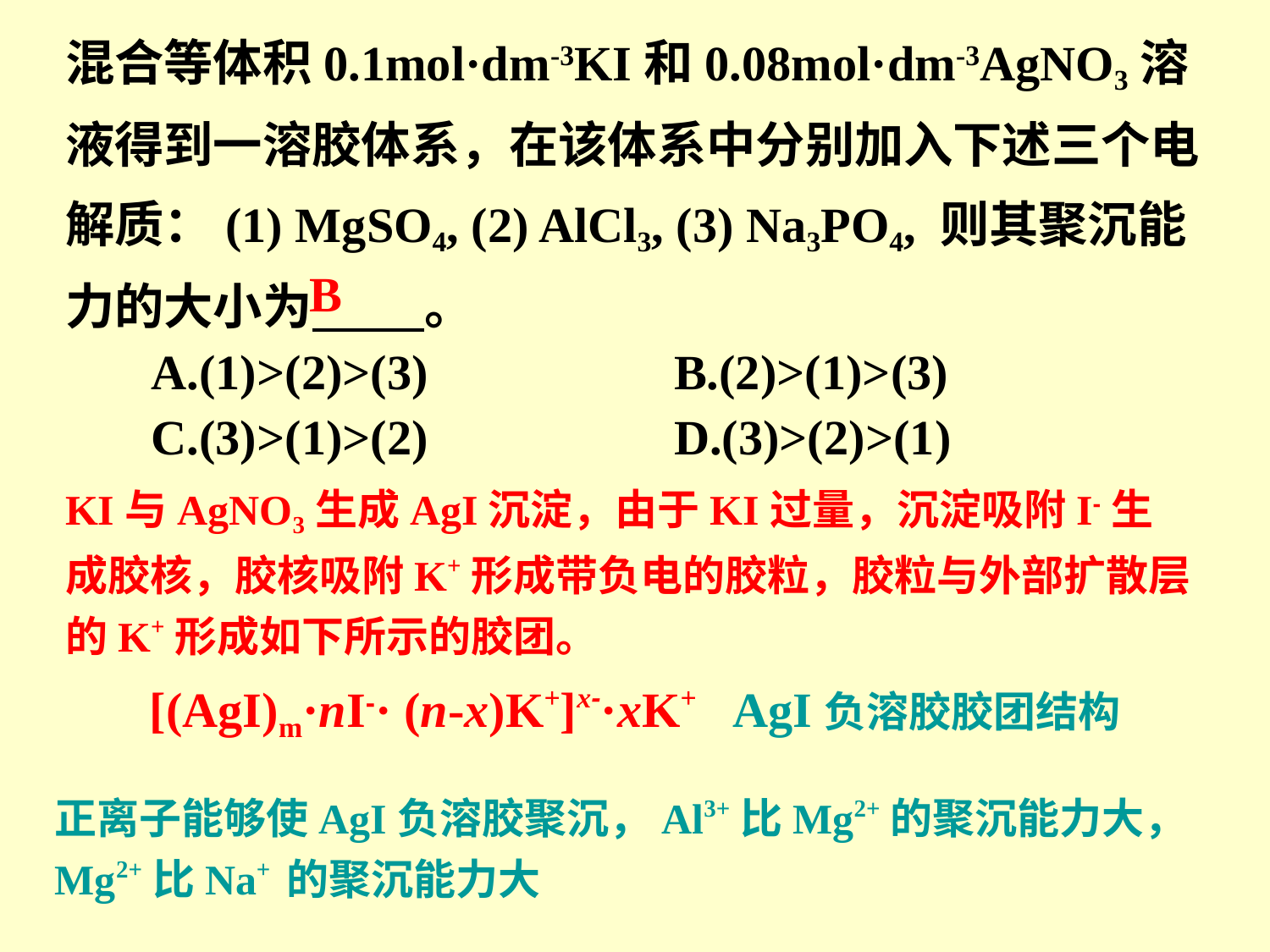

混合等体积0.1mol·dm-3KI和0.08mol·dm-3AgNO3溶液得到一溶胶体系，在该体系中分别加入下述三个电解质：(1) MgSO4, (2) AlCl3, (3) Na3PO4, 则其聚沉能力的大小为          。
       A.(1)>(2)>(3)                    B.(2)>(1)>(3)
       C.(3)>(1)>(2)                    D.(3)>(2)>(1)
B
KI与AgNO3生成AgI沉淀，由于KI过量，沉淀吸附I-生成胶核，胶核吸附K+形成带负电的胶粒，胶粒与外部扩散层的K+形成如下所示的胶团。
[(AgI)m·nI-· (n-x)K+]x-·xK+     AgI负溶胶胶团结构
正离子能够使AgI负溶胶聚沉，Al3+比Mg2+的聚沉能力大，Mg2+比Na+ 的聚沉能力大